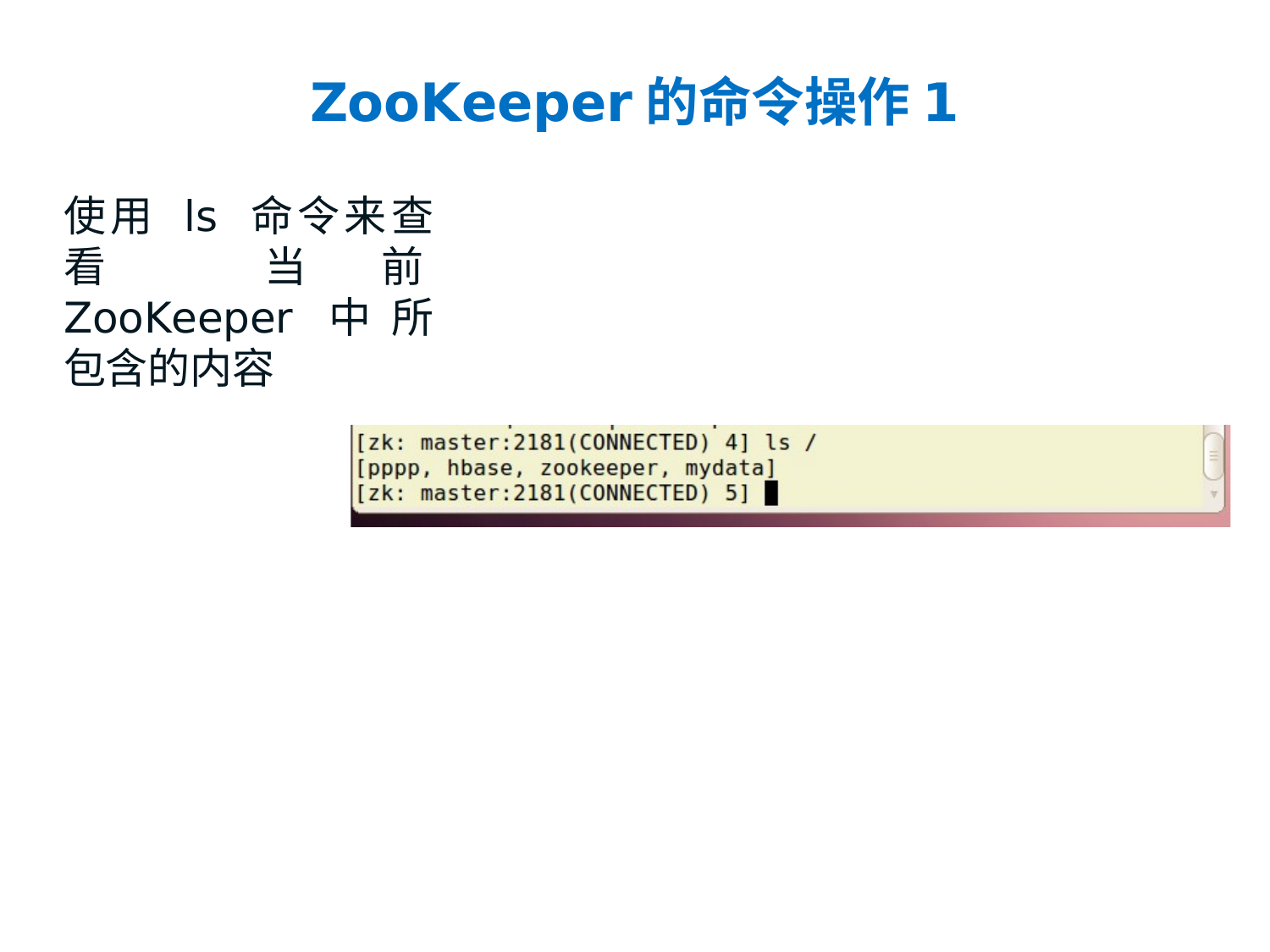

# ZooKeeper的命令操作1
使用 ls 命令来查看 当前ZooKeeper 中 所包含的内容